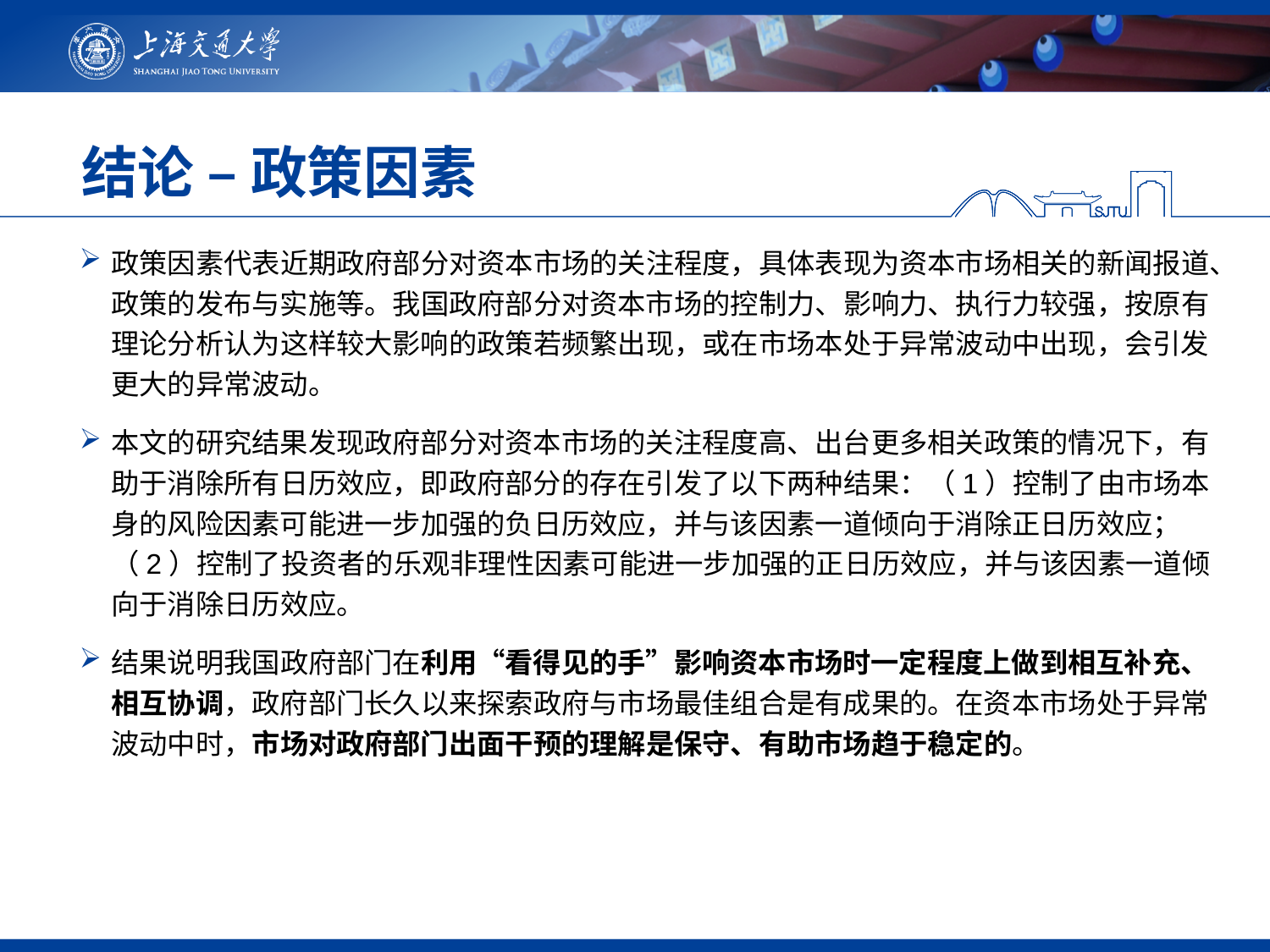

# 结论 – 政策因素
政策因素代表近期政府部分对资本市场的关注程度，具体表现为资本市场相关的新闻报道、政策的发布与实施等。我国政府部分对资本市场的控制力、影响力、执行力较强，按原有理论分析认为这样较大影响的政策若频繁出现，或在市场本处于异常波动中出现，会引发更大的异常波动。
本文的研究结果发现政府部分对资本市场的关注程度高、出台更多相关政策的情况下，有助于消除所有日历效应，即政府部分的存在引发了以下两种结果：（1）控制了由市场本身的风险因素可能进一步加强的负日历效应，并与该因素一道倾向于消除正日历效应；（2）控制了投资者的乐观非理性因素可能进一步加强的正日历效应，并与该因素一道倾向于消除日历效应。
结果说明我国政府部门在利用“看得见的手”影响资本市场时一定程度上做到相互补充、相互协调，政府部门长久以来探索政府与市场最佳组合是有成果的。在资本市场处于异常波动中时，市场对政府部门出面干预的理解是保守、有助市场趋于稳定的。